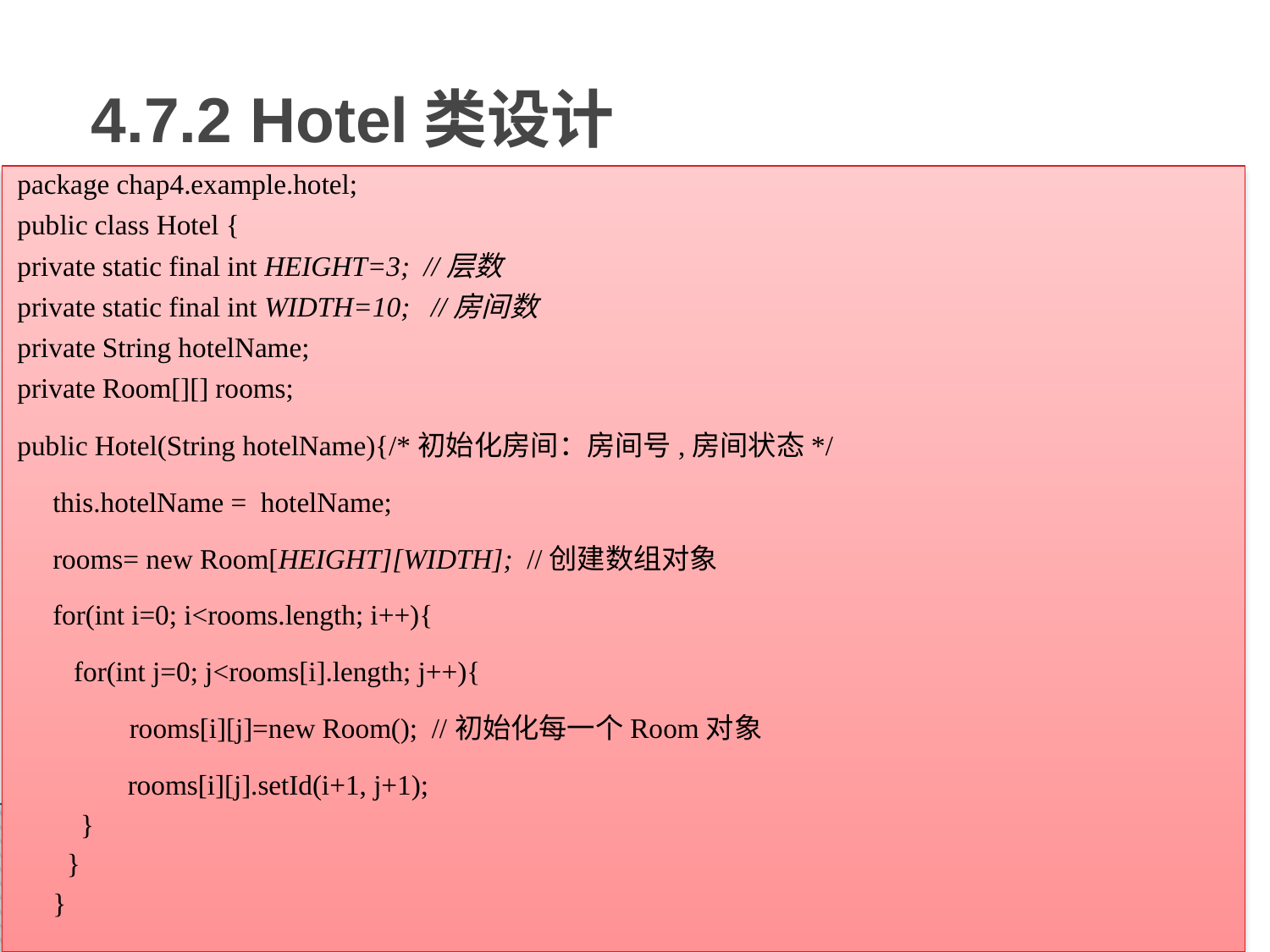

# 4.7.2 Hotel类设计
package chap4.example.hotel;
public class Hotel {
private static final int HEIGHT=3;  //层数
private static final int WIDTH=10;   //房间数
private String hotelName;
private Room[][] rooms;
public Hotel(String hotelName){/*初始化房间：房间号,房间状态*/
this.hotelName =  hotelName;
rooms= new Room[HEIGHT][WIDTH];  //创建数组对象
for(int i=0; i<rooms.length; i++){
   for(int j=0; j<rooms[i].length; j++){
           rooms[i][j]=new Room();  //初始化每一个Room对象
      rooms[i][j].setId(i+1, j+1);
    }
  }
}